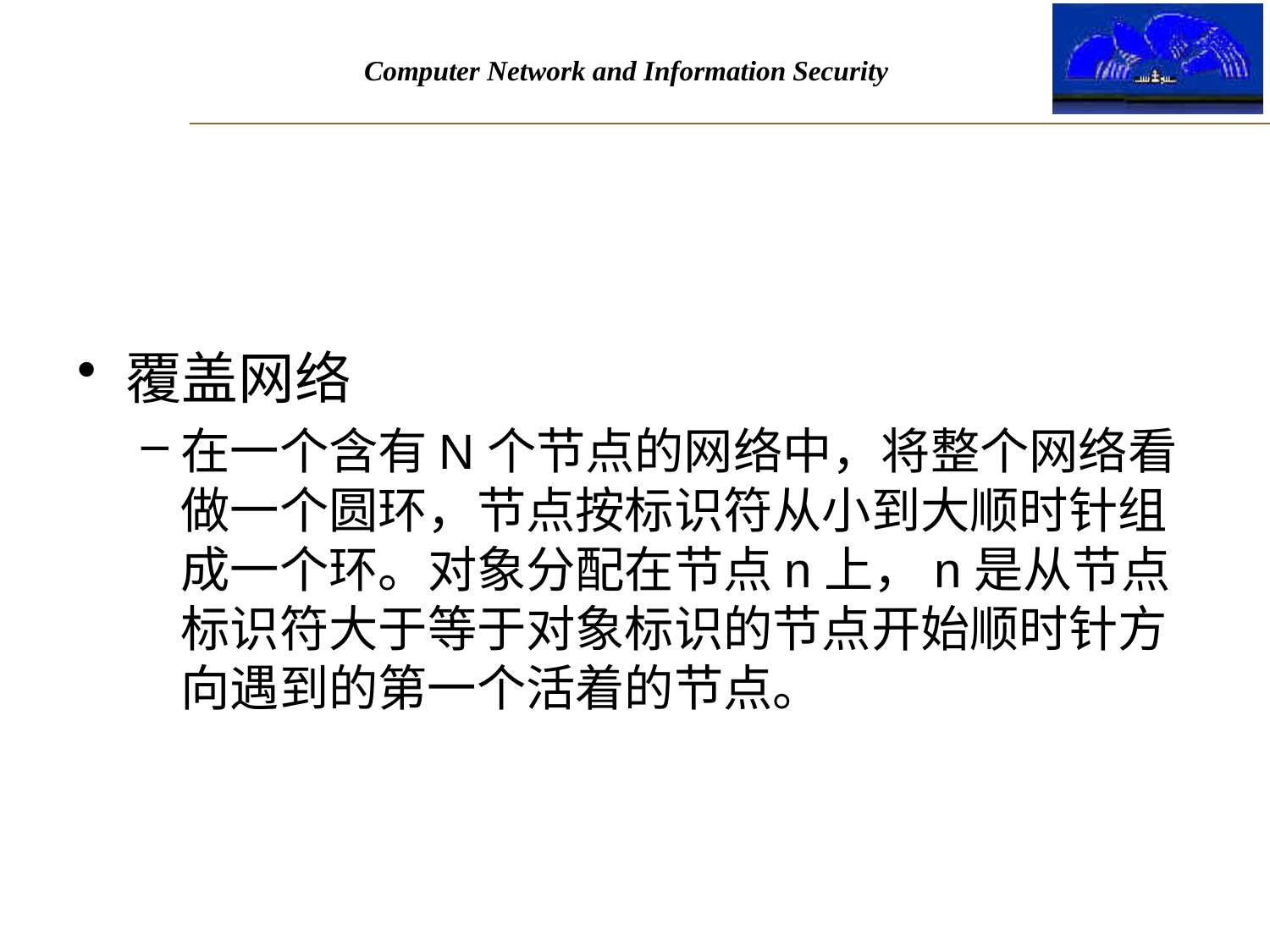

覆盖网络
在一个含有N个节点的网络中，将整个网络看做一个圆环，节点按标识符从小到大顺时针组成一个环。对象分配在节点n上，n是从节点标识符大于等于对象标识的节点开始顺时针方向遇到的第一个活着的节点。